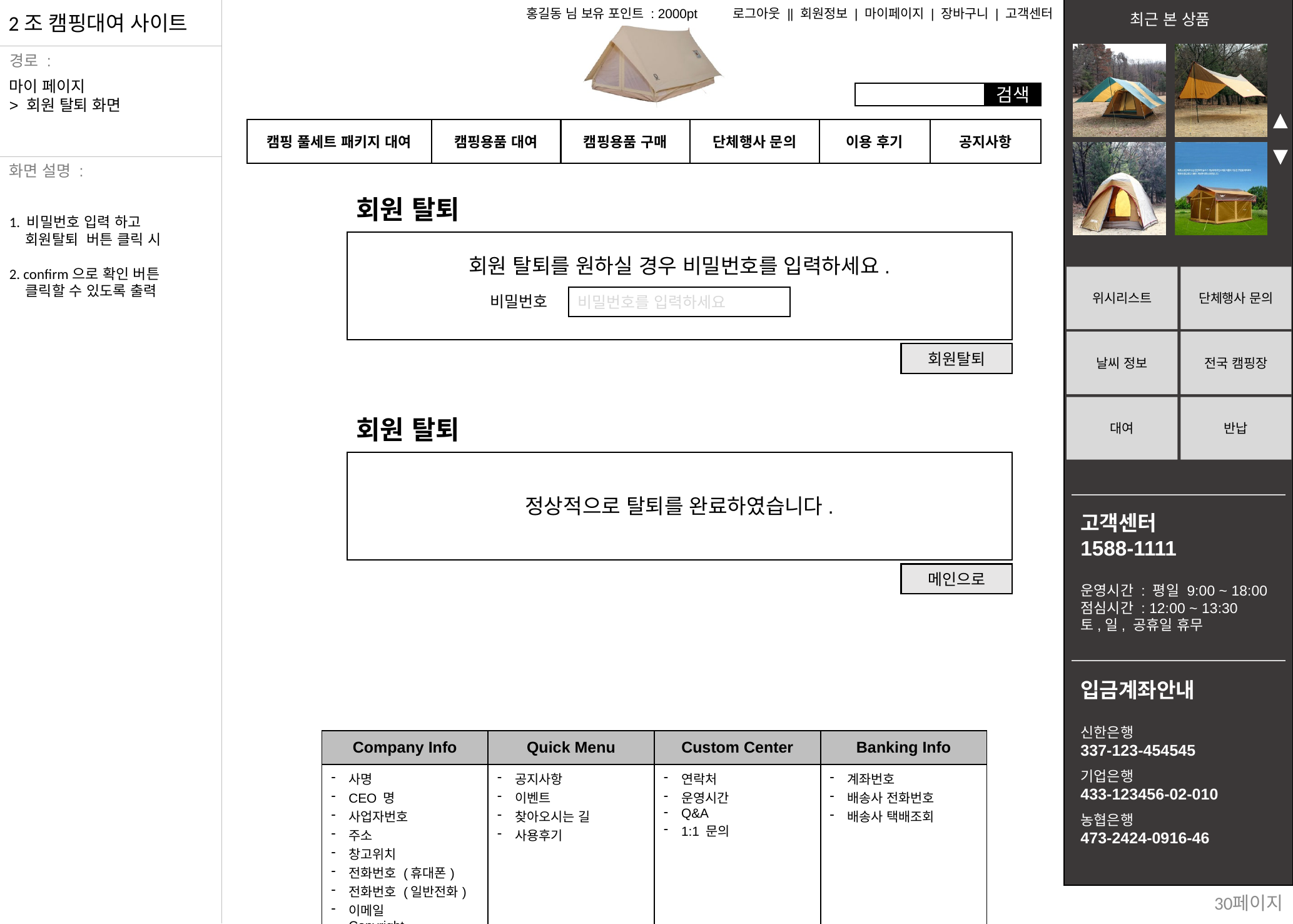

마이 페이지
> 회원 탈퇴 화면
회원 탈퇴

1. 비밀번호 입력 하고
    회원탈퇴  버튼 클릭 시

2. confirm으로 확인 버튼
    클릭할 수 있도록 출력

회원 탈퇴를 원하실 경우 비밀번호를 입력하세요.
비밀번호
비밀번호를 입력하세요
회원탈퇴
회원 탈퇴

정상적으로 탈퇴를 완료하였습니다.
메인으로